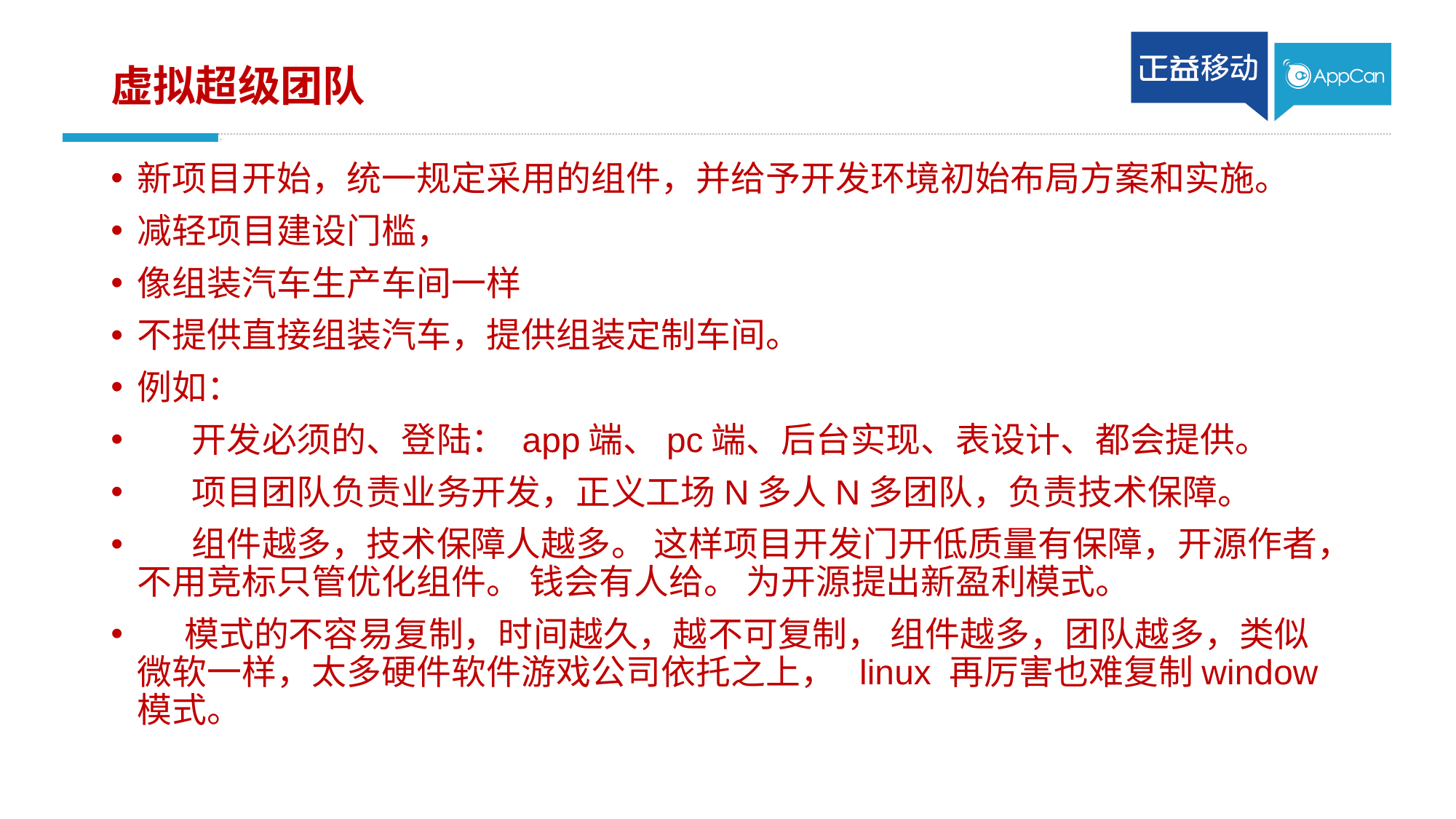

# 虚拟超级团队
新项目开始，统一规定采用的组件，并给予开发环境初始布局方案和实施。
减轻项目建设门槛，
像组装汽车生产车间一样
不提供直接组装汽车，提供组装定制车间。
例如：
      开发必须的、登陆： app端、pc端、后台实现、表设计、都会提供。
      项目团队负责业务开发，正义工场N多人N多团队，负责技术保障。
      组件越多，技术保障人越多。 这样项目开发门开低质量有保障，开源作者，不用竞标只管优化组件。 钱会有人给。 为开源提出新盈利模式。
     模式的不容易复制，时间越久，越不可复制， 组件越多，团队越多，类似微软一样，太多硬件软件游戏公司依托之上，  linux 再厉害也难复制window模式。